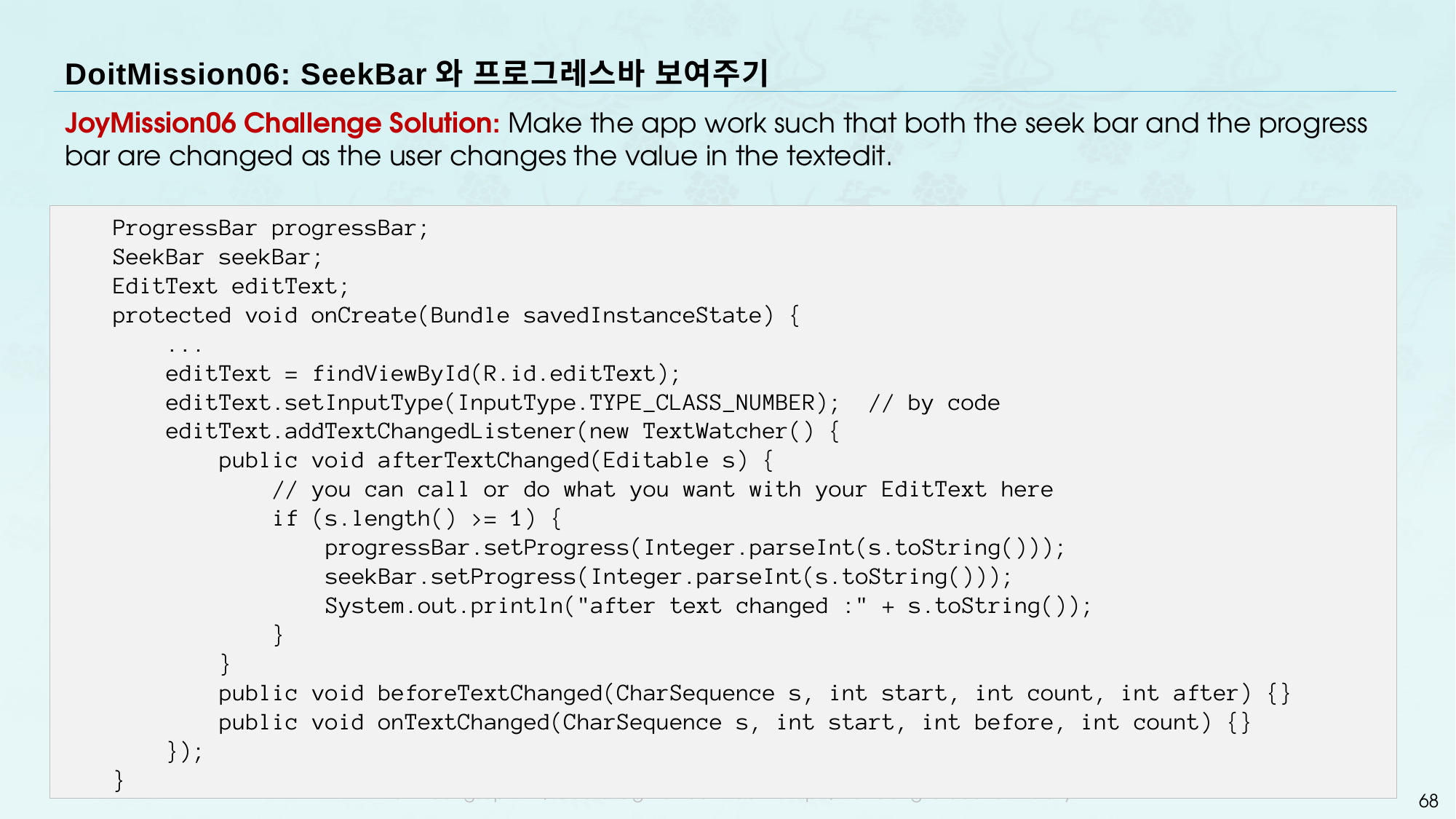

# DoitMission06: SeekBar와 프로그레스바 보여주기
JoyMission06 Challenge Solution: Make the app work such that both the seek bar and the progress bar are changed as the user changes the value in the textedit.

    ProgressBar progressBar;
    SeekBar seekBar;
    EditText editText;
    protected void onCreate(Bundle savedInstanceState) {
        ...
        editText = findViewById(R.id.editText);
        editText.setInputType(InputType.TYPE_CLASS_NUMBER);  // by code
        editText.addTextChangedListener(new TextWatcher() {
            public void afterTextChanged(Editable s) {
                // you can call or do what you want with your EditText here
                if (s.length() >= 1) {
                    progressBar.setProgress(Integer.parseInt(s.toString()));
                    seekBar.setProgress(Integer.parseInt(s.toString()));
                    System.out.println("after text changed :" + s.toString());
                }
            }
            public void beforeTextChanged(CharSequence s, int start, int count, int after) {}
            public void onTextChanged(CharSequence s, int start, int before, int count) {}
        });
    }
68